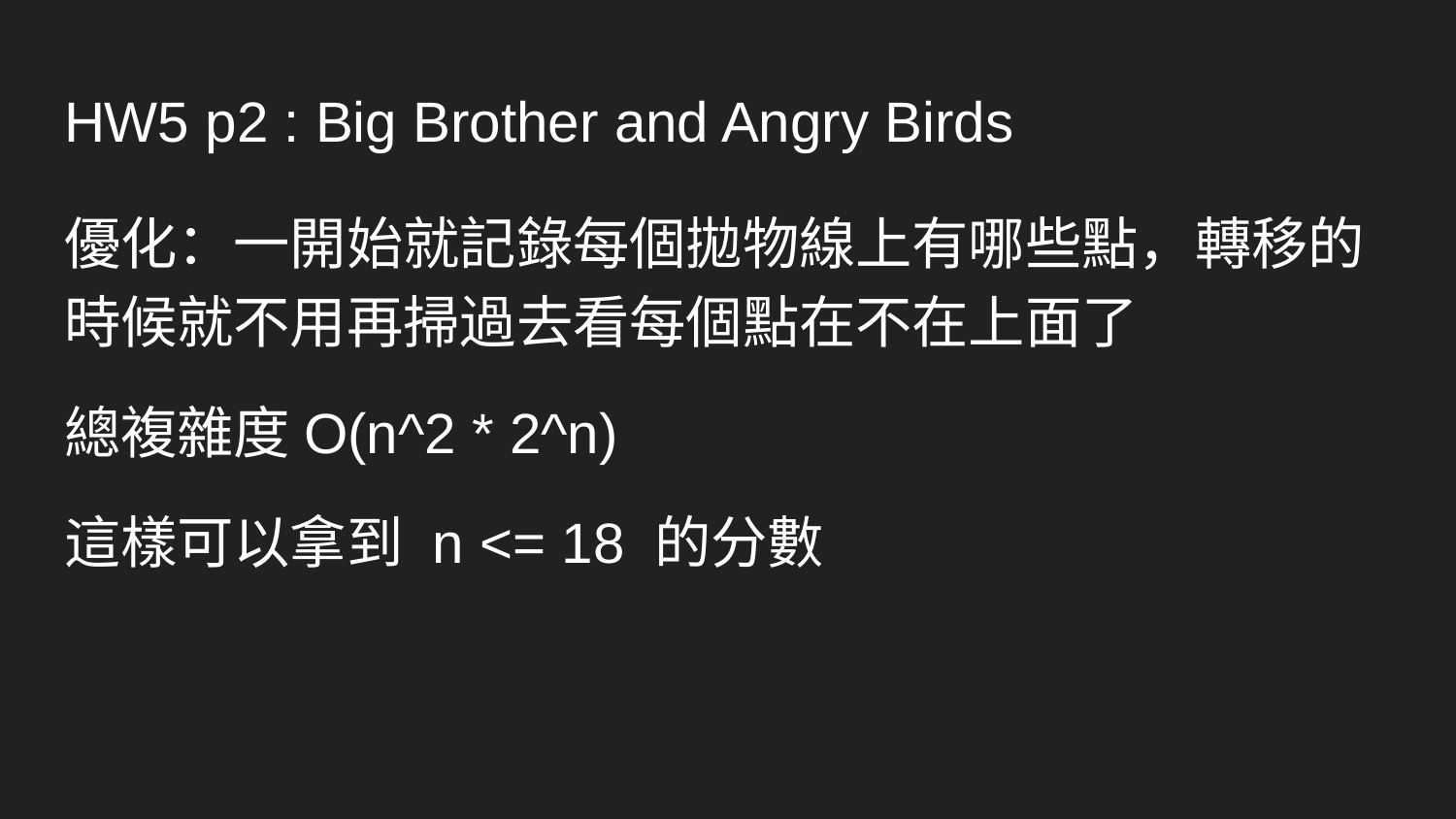

# HW5 p2 : Big Brother and Angry Birds
優化：一開始就記錄每個拋物線上有哪些點，轉移的時候就不用再掃過去看每個點在不在上面了
總複雜度O(n^2 * 2^n)
這樣可以拿到 n <= 18 的分數